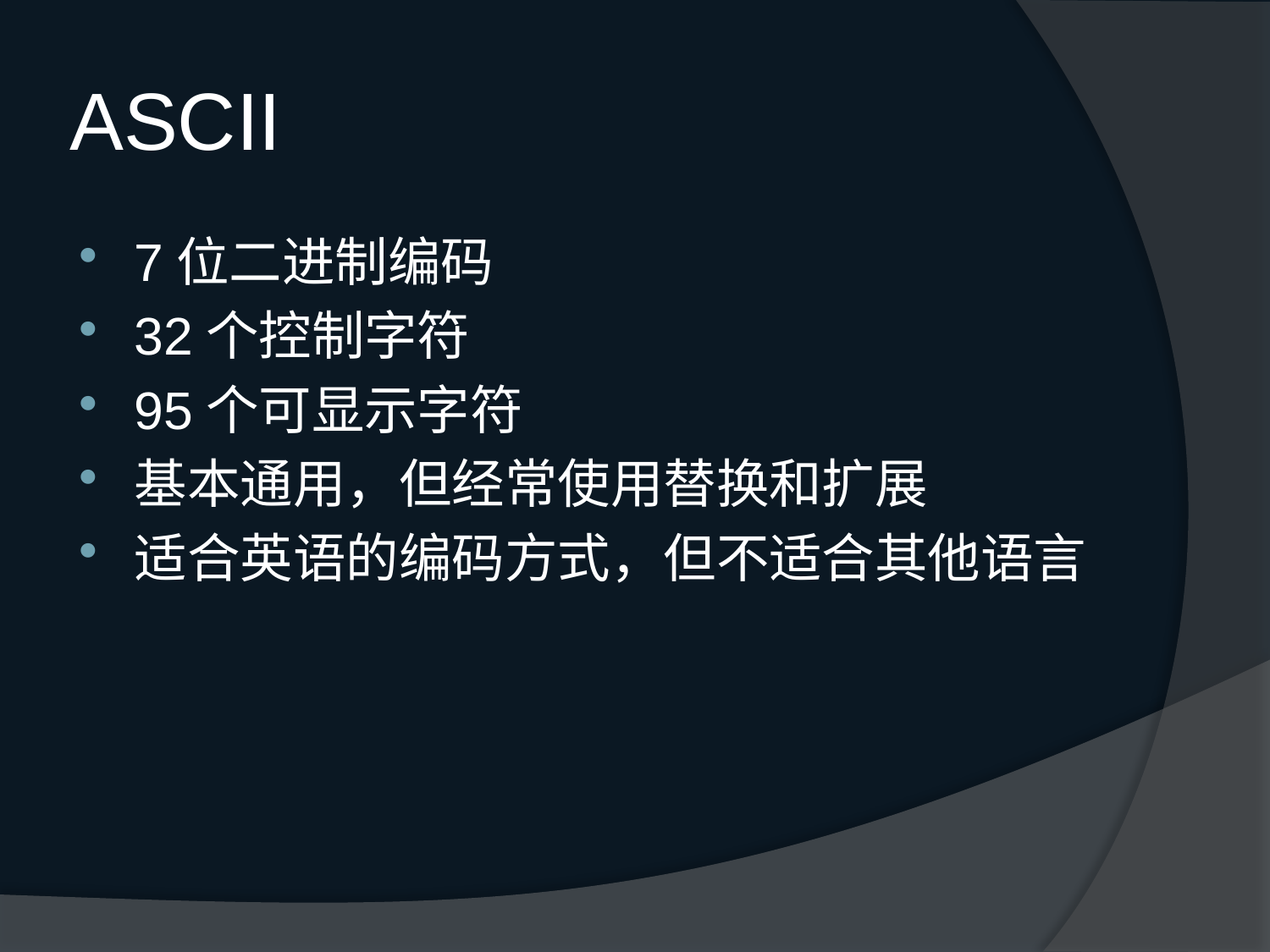

# ASCII
7位二进制编码
32个控制字符
95个可显示字符
基本通用，但经常使用替换和扩展
适合英语的编码方式，但不适合其他语言